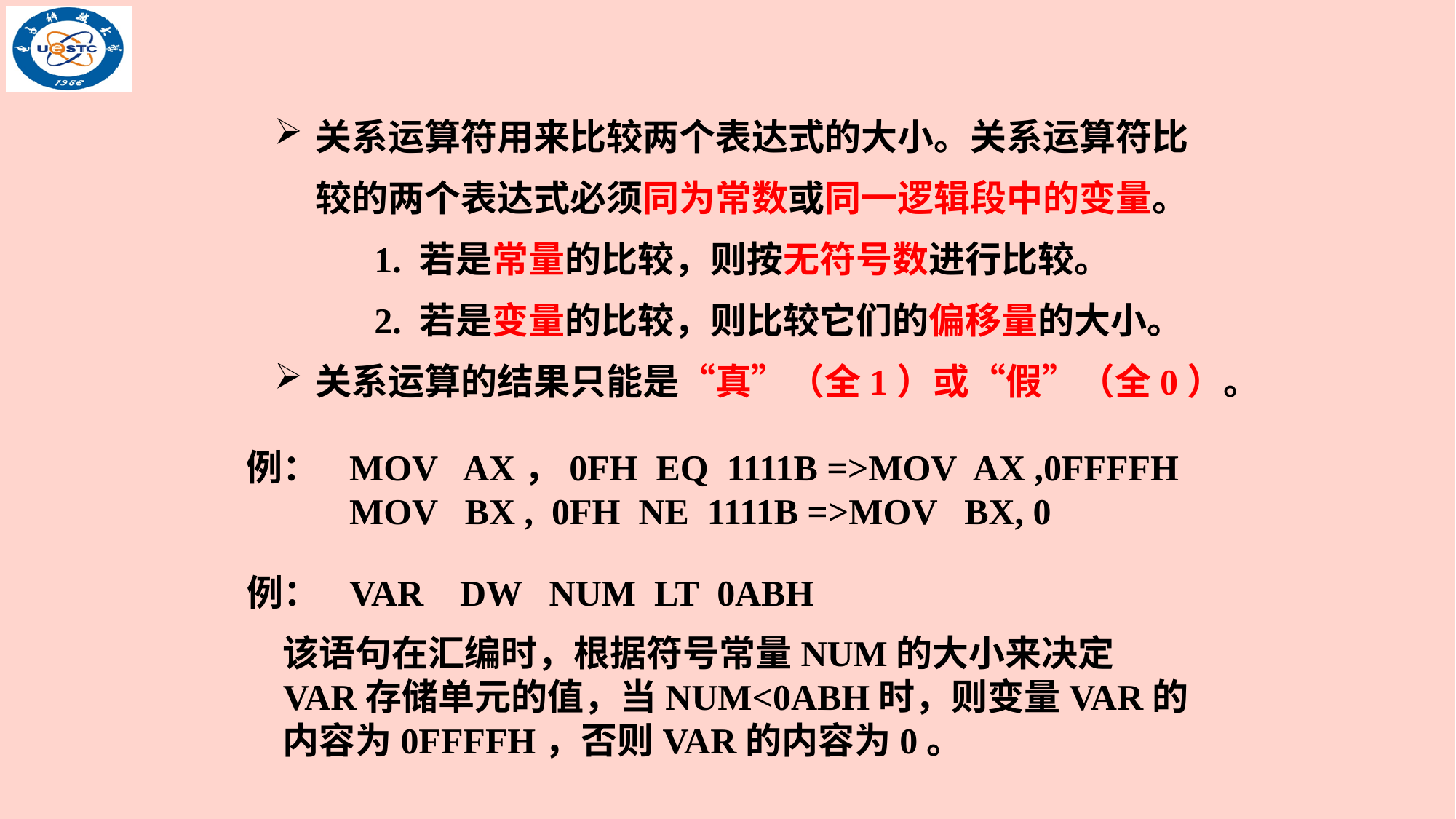

关系运算符用来比较两个表达式的大小。关系运算符比较的两个表达式必须同为常数或同一逻辑段中的变量。
           1. 若是常量的比较，则按无符号数进行比较。
           2. 若是变量的比较，则比较它们的偏移量的大小。
关系运算的结果只能是“真”（全1）或“假”（全0）。
例：
MOV   AX，0FH  EQ  1111B =>MOV  AX ,0FFFFH
MOV   BX ,  0FH  NE  1111B =>MOV   BX, 0
例：
VAR    DW   NUM  LT  0ABH
该语句在汇编时，根据符号常量NUM的大小来决定VAR存储单元的值，当NUM<0ABH时，则变量VAR的内容为0FFFFH，否则VAR的内容为0。